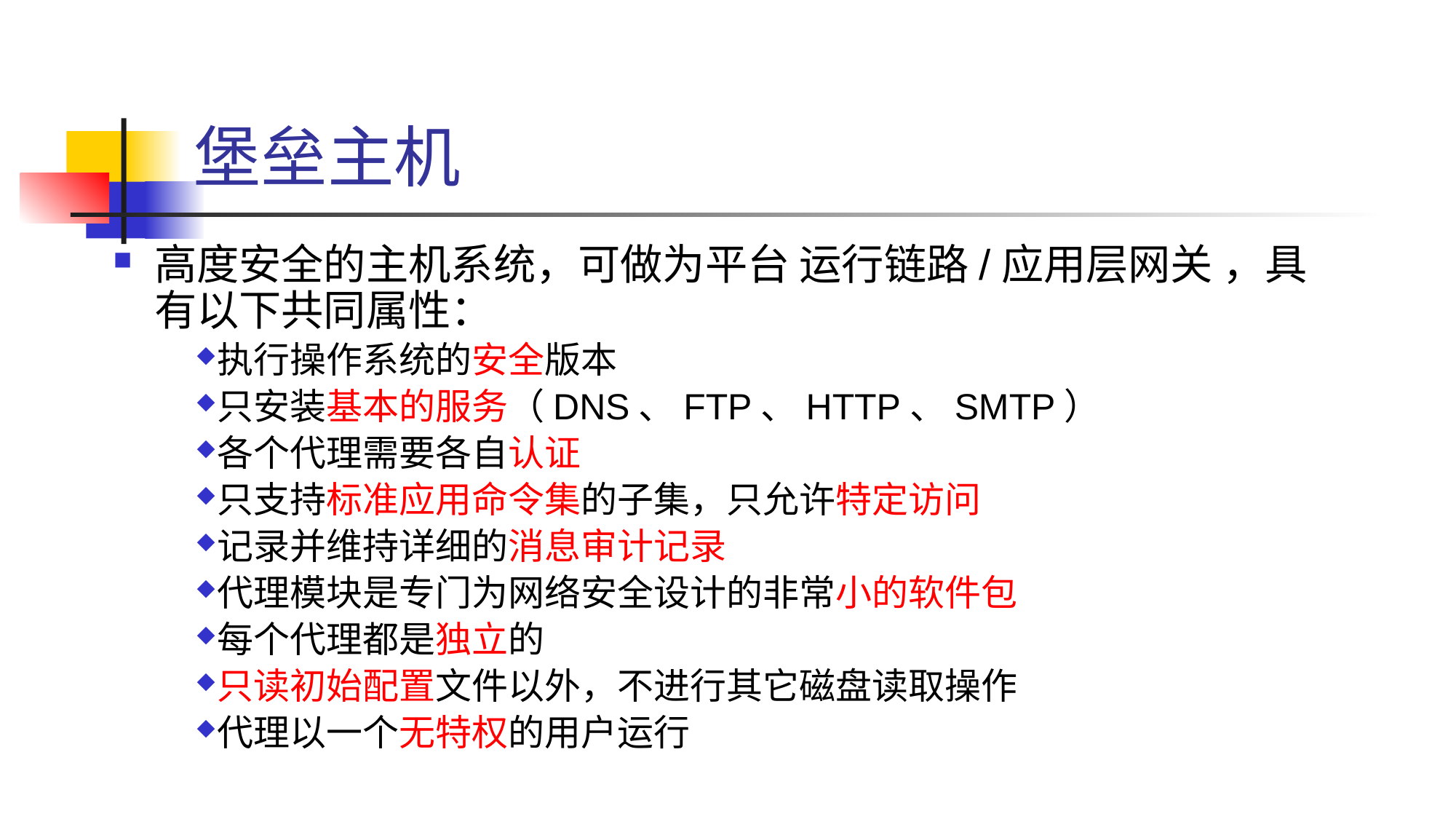

# 堡垒主机
高度安全的主机系统，可做为平台 运行链路/应用层网关 ，具有以下共同属性：
执行操作系统的安全版本
只安装基本的服务（DNS、FTP、HTTP、SMTP）
各个代理需要各自认证
只支持标准应用命令集的子集，只允许特定访问
记录并维持详细的消息审计记录
代理模块是专门为网络安全设计的非常小的软件包
每个代理都是独立的
只读初始配置文件以外，不进行其它磁盘读取操作
代理以一个无特权的用户运行